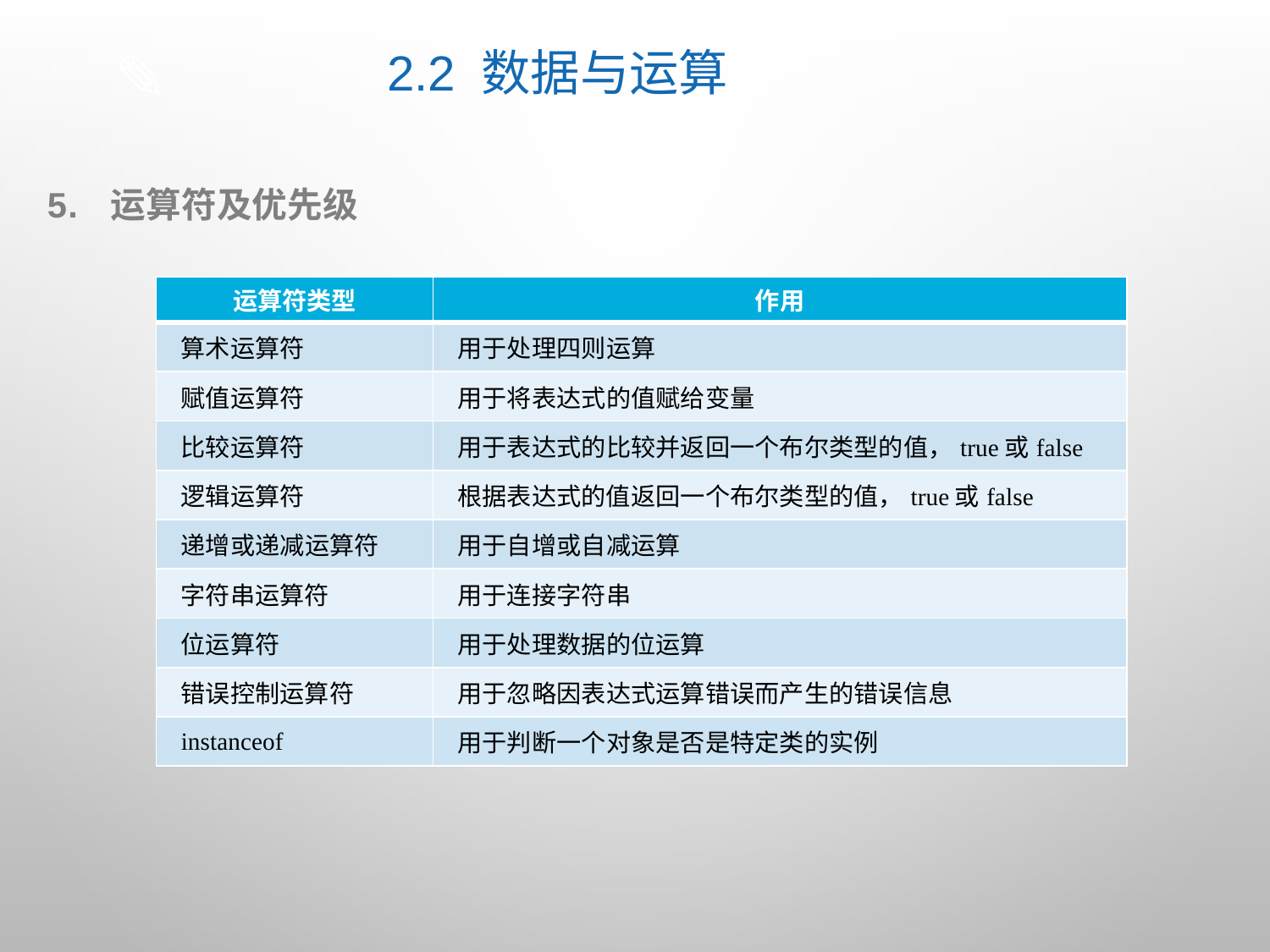

# 2.2 数据与运算
运算符及优先级
| 运算符类型 | 作用 |
| --- | --- |
| 算术运算符 | 用于处理四则运算 |
| 赋值运算符 | 用于将表达式的值赋给变量 |
| 比较运算符 | 用于表达式的比较并返回一个布尔类型的值，true或false |
| 逻辑运算符 | 根据表达式的值返回一个布尔类型的值，true或false |
| 递增或递减运算符 | 用于自增或自减运算 |
| 字符串运算符 | 用于连接字符串 |
| 位运算符 | 用于处理数据的位运算 |
| 错误控制运算符 | 用于忽略因表达式运算错误而产生的错误信息 |
| instanceof | 用于判断一个对象是否是特定类的实例 |